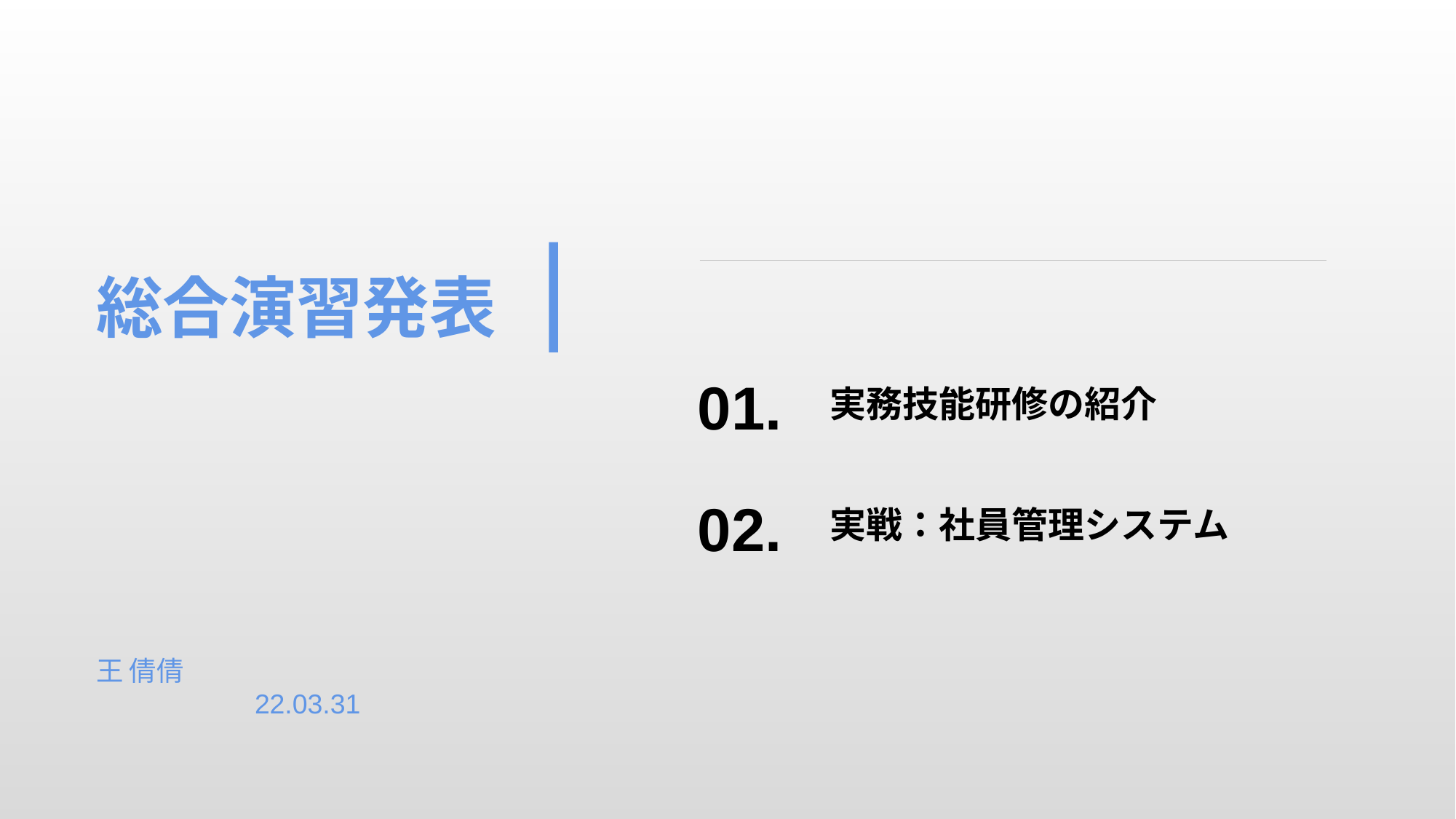

総合演習発表
実務技能研修の紹介
01.
実戦：社員管理システム
02.
王 倩倩
22.03.31